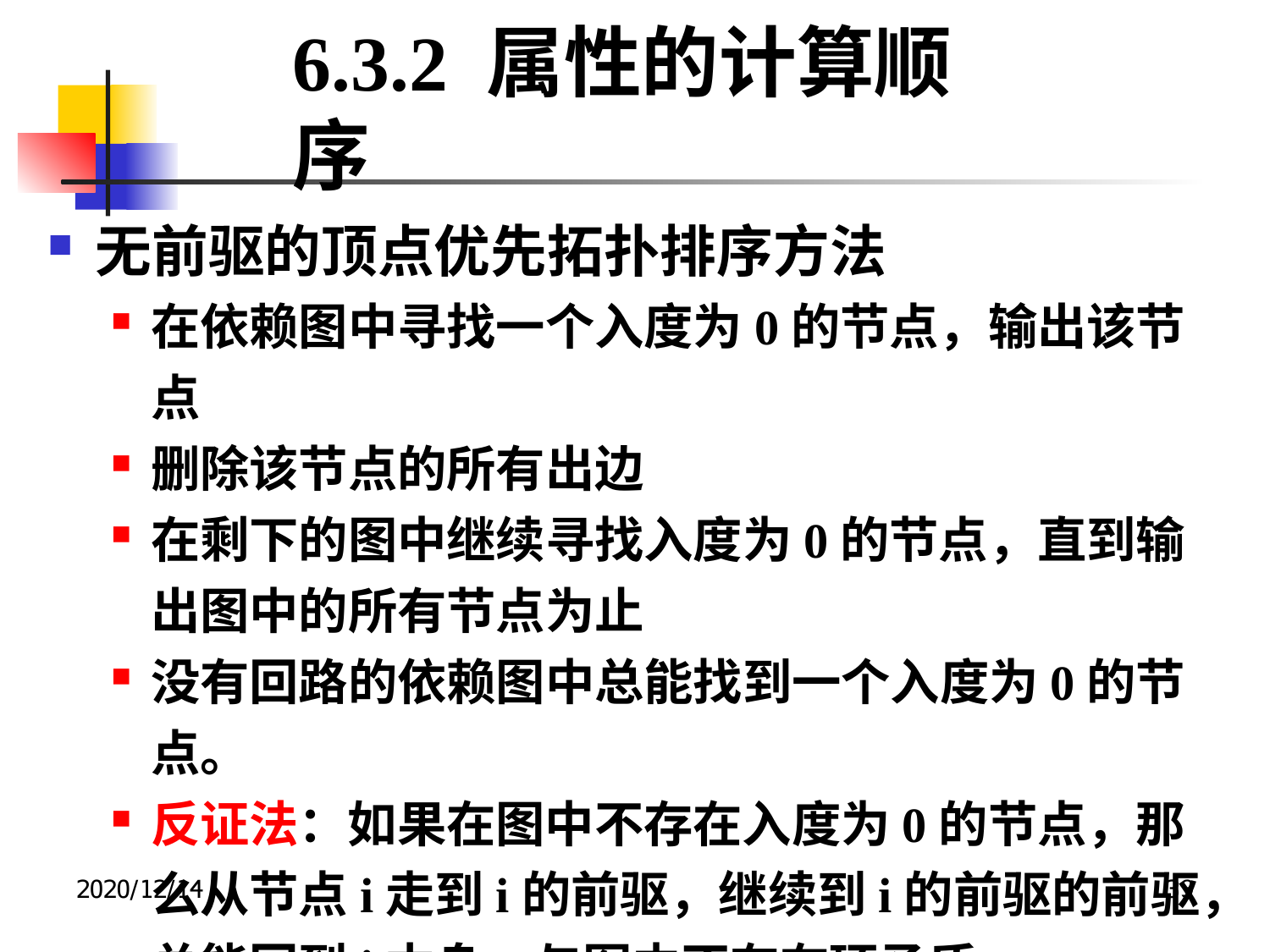

6.3.2 属性的计算顺序
无前驱的顶点优先拓扑排序方法
在依赖图中寻找一个入度为0的节点，输出该节点
删除该节点的所有出边
在剩下的图中继续寻找入度为0的节点，直到输出图中的所有节点为止
没有回路的依赖图中总能找到一个入度为0的节点。
反证法：如果在图中不存在入度为0的节点，那么从节点i走到i的前驱，继续到i的前驱的前驱，总能回到i本身，与图中不存在环矛盾
2020/12/14
39